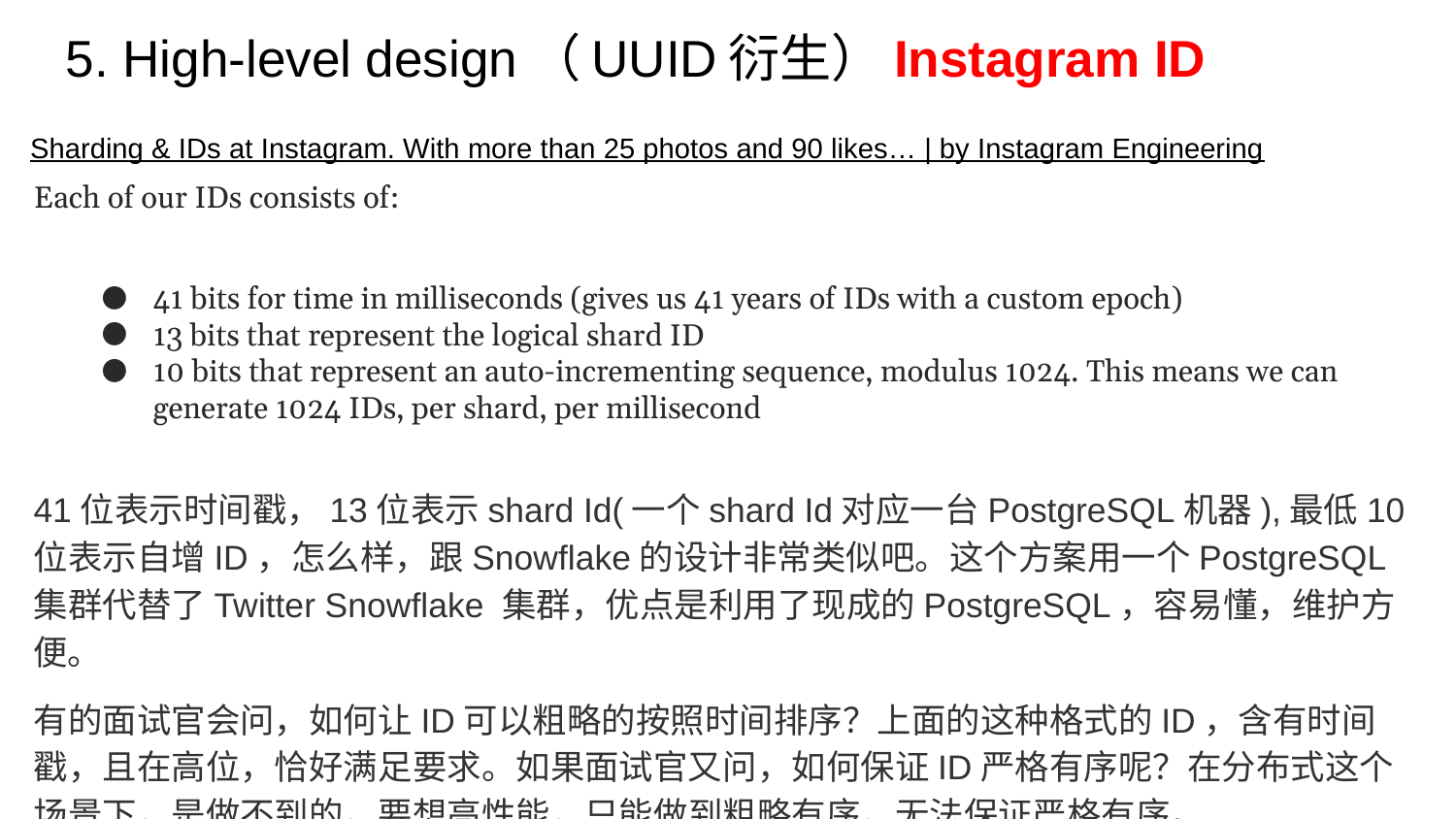

# 5. High-level design（UUID衍生）Instagram ID
Sharding & IDs at Instagram. With more than 25 photos and 90 likes… | by Instagram Engineering
Each of our IDs consists of:
41 bits for time in milliseconds (gives us 41 years of IDs with a custom epoch)
13 bits that represent the logical shard ID
10 bits that represent an auto-incrementing sequence, modulus 1024. This means we can generate 1024 IDs, per shard, per millisecond
41位表示时间戳，13位表示shard Id(一个shard Id对应一台PostgreSQL机器),最低10位表示自增ID，怎么样，跟Snowflake的设计非常类似吧。这个方案用一个PostgreSQL集群代替了Twitter Snowflake 集群，优点是利用了现成的PostgreSQL，容易懂，维护方便。
有的面试官会问，如何让ID可以粗略的按照时间排序？上面的这种格式的ID，含有时间戳，且在高位，恰好满足要求。如果面试官又问，如何保证ID严格有序呢？在分布式这个场景下，是做不到的，要想高性能，只能做到粗略有序，无法保证严格有序。